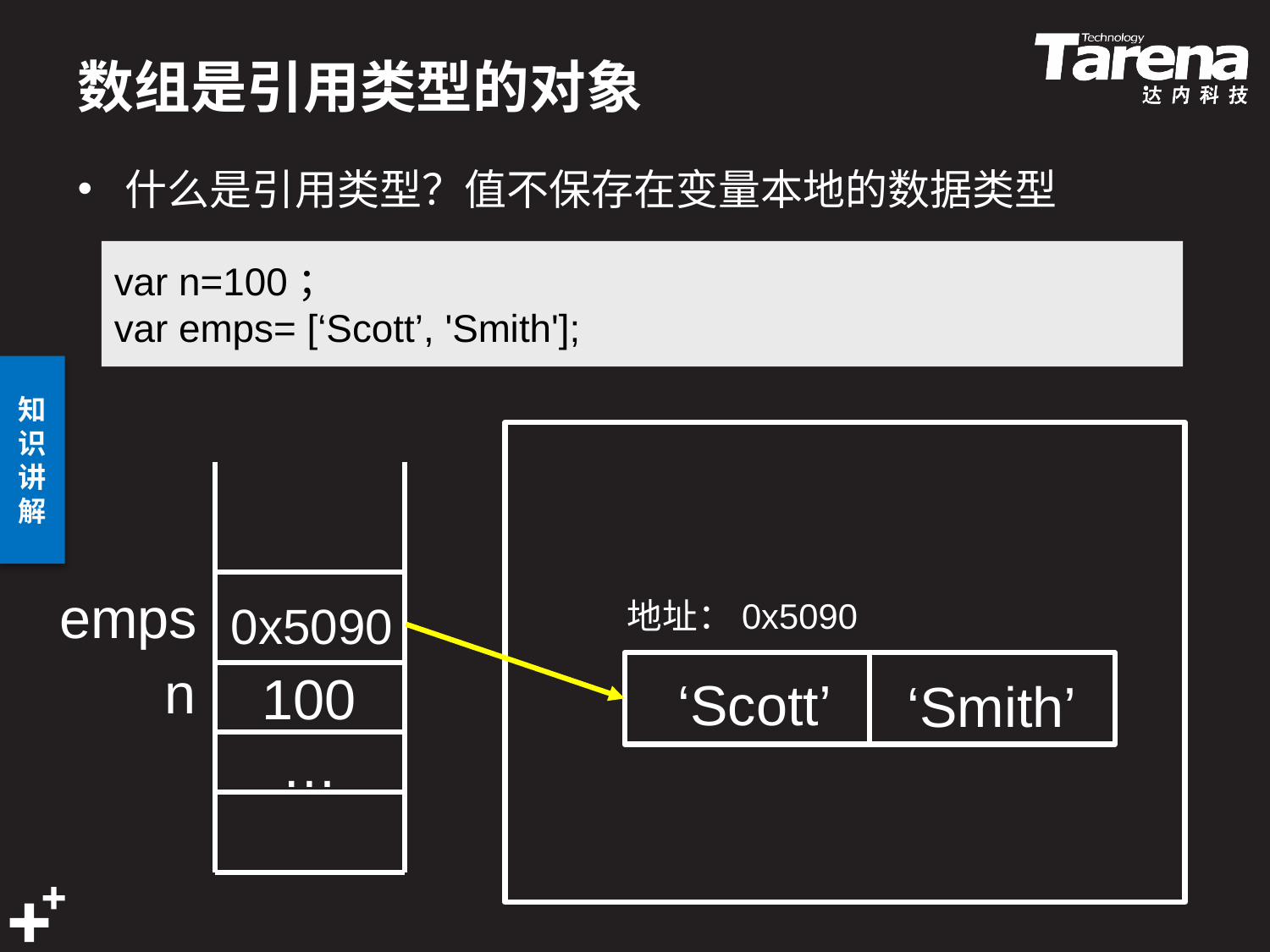

# 数组是引用类型的对象
什么是引用类型？值不保存在变量本地的数据类型
var n=100；
var emps= [‘Scott’, 'Smith'];

emps
地址：0x5090
0x5090
n

100
‘Scott’
‘Smith’
…